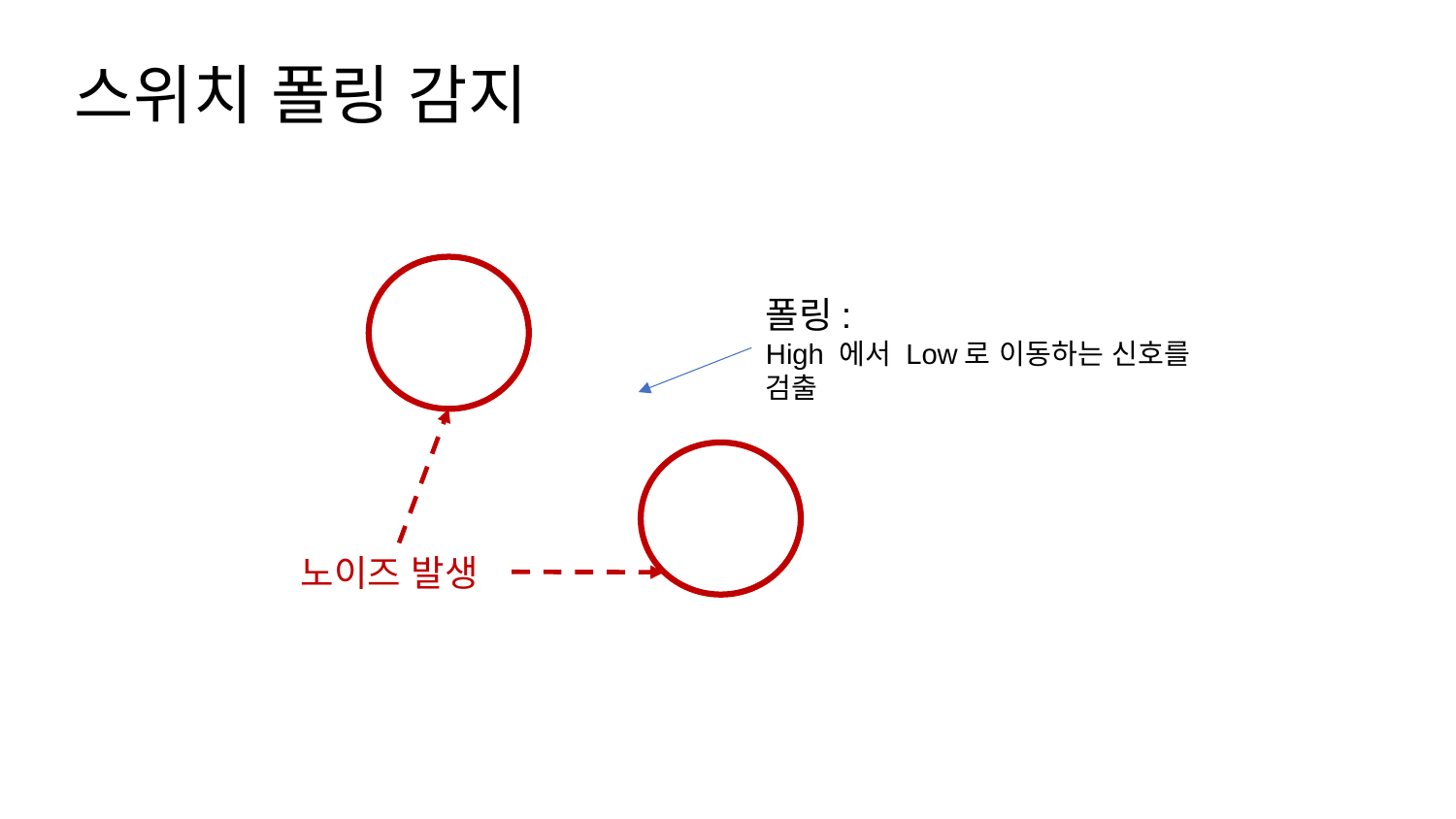

스위치 폴링 감지

폴링:
High 에서 Low로 이동하는 신호를 검출

노이즈 발생